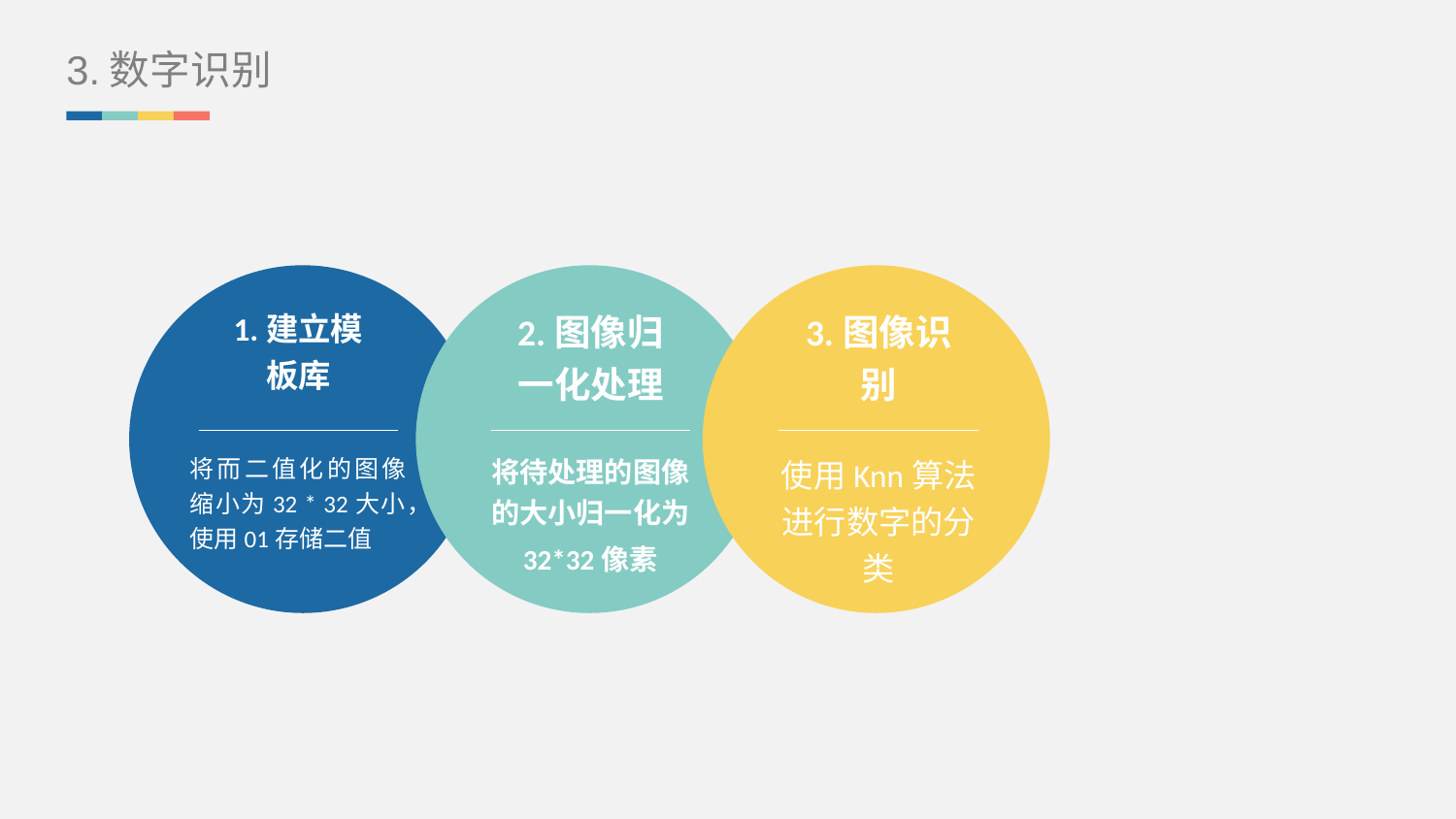

3.数字识别

1.建立模板库
2.图像归一化处理
3.图像识别
将而二值化的图像缩小为32 * 32大小，使用01存储二值
将待处理的图像的大小归一化为
32*32像素
使用Knn算法进行数字的分类